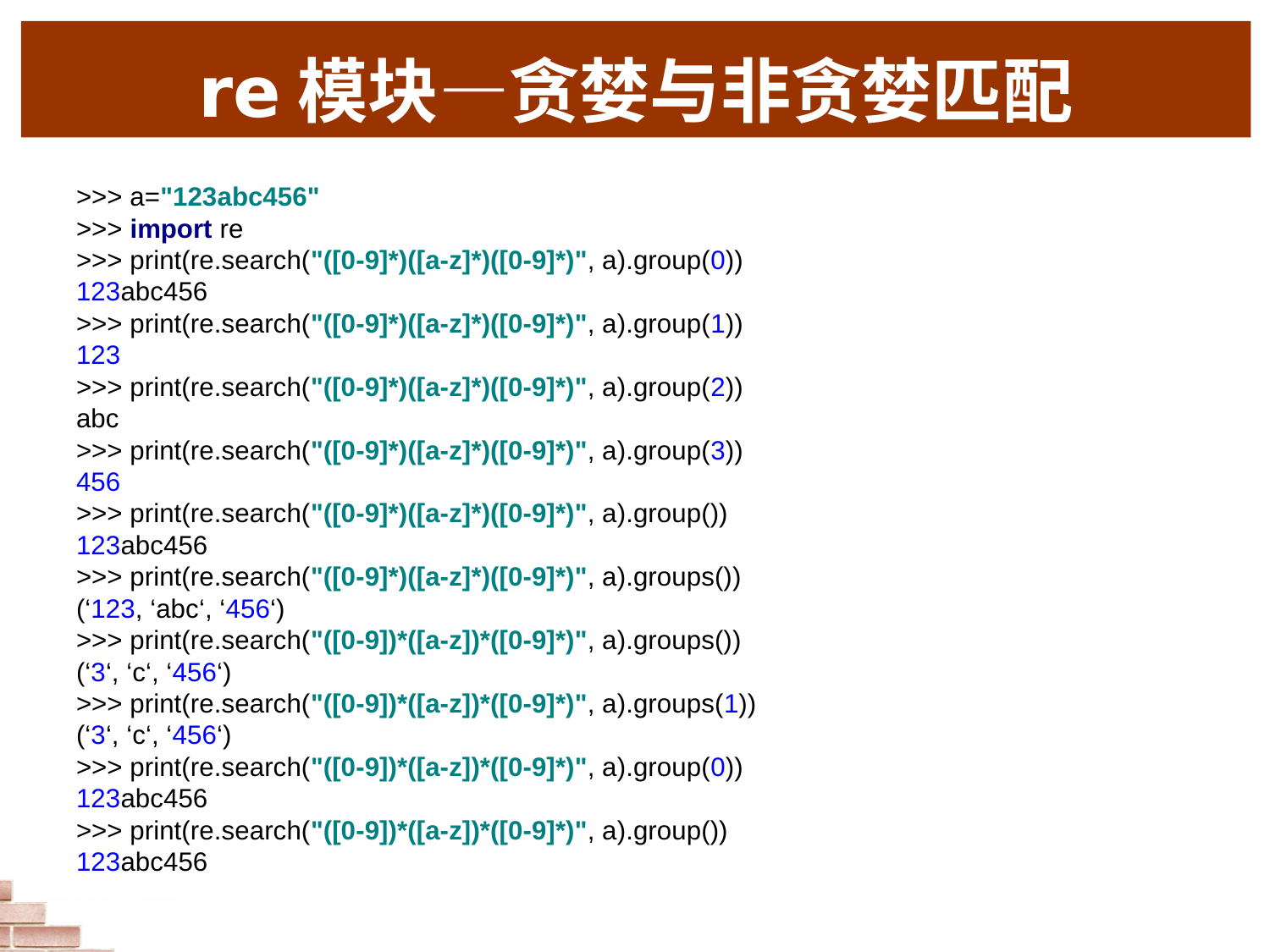

# re模块—贪婪与非贪婪匹配
>>> a="123abc456"
>>> import re
>>> print(re.search("([0-9]*)([a-z]*)([0-9]*)", a).group(0))
123abc456
>>> print(re.search("([0-9]*)([a-z]*)([0-9]*)", a).group(1))
123
>>> print(re.search("([0-9]*)([a-z]*)([0-9]*)", a).group(2))
abc
>>> print(re.search("([0-9]*)([a-z]*)([0-9]*)", a).group(3))
456
>>> print(re.search("([0-9]*)([a-z]*)([0-9]*)", a).group())
123abc456
>>> print(re.search("([0-9]*)([a-z]*)([0-9]*)", a).groups())
(‘123, ‘abc‘, ‘456‘)
>>> print(re.search("([0-9])*([a-z])*([0-9]*)", a).groups())
(‘3‘, ‘c‘, ‘456‘)
>>> print(re.search("([0-9])*([a-z])*([0-9]*)", a).groups(1))
(‘3‘, ‘c‘, ‘456‘)
>>> print(re.search("([0-9])*([a-z])*([0-9]*)", a).group(0))
123abc456
>>> print(re.search("([0-9])*([a-z])*([0-9]*)", a).group())
123abc456